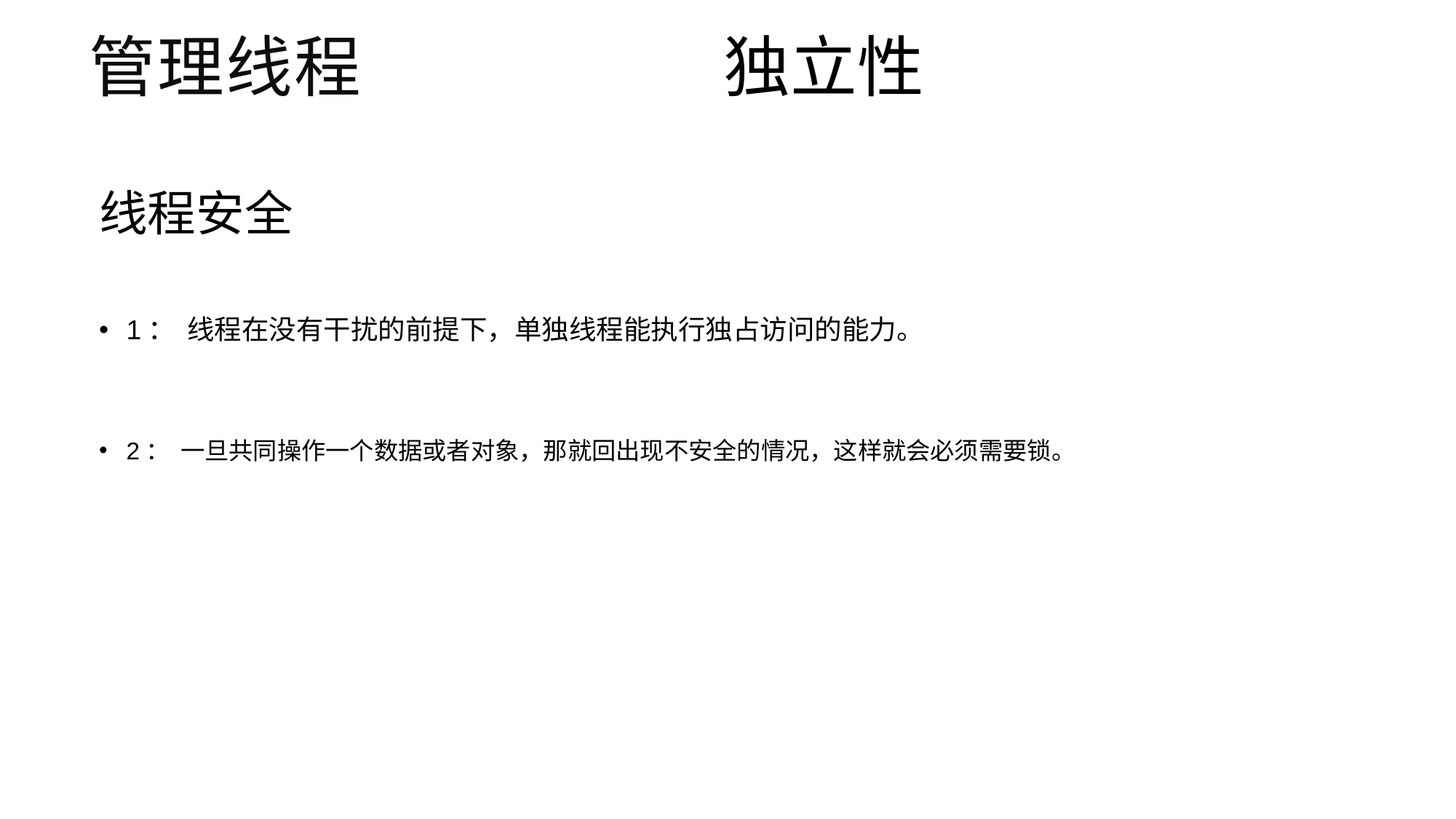

管理线程                      独立性
线程安全
1：  线程在没有干扰的前提下，单独线程能执行独占访问的能力。
2：  一旦共同操作一个数据或者对象，那就回出现不安全的情况，这样就会必须需要锁。